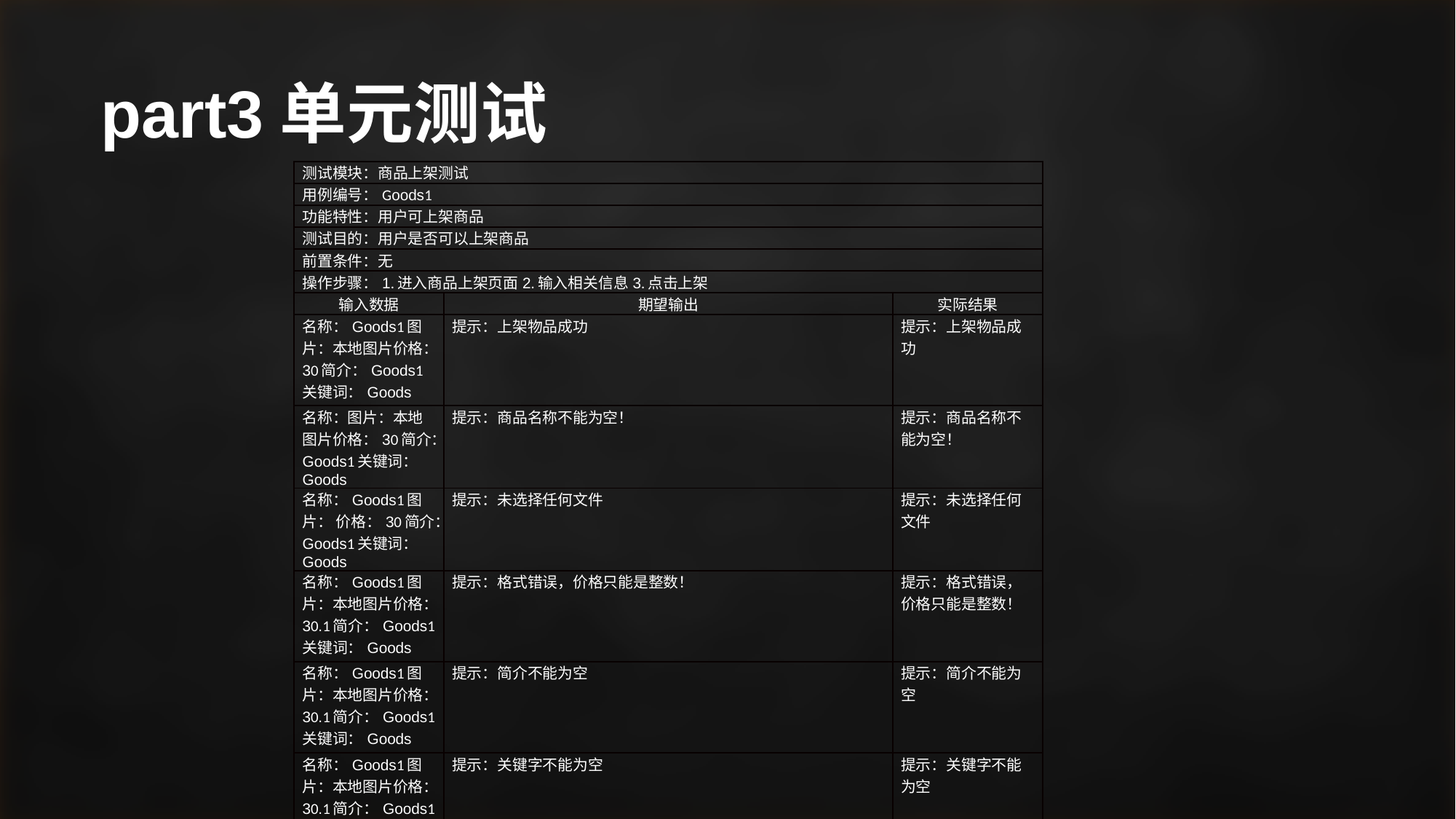

# part3单元测试
| 测试模块：商品上架测试 |  |  |  |  |
| --- | --- | --- | --- | --- |
| 用例编号：Goods1 |  |  |  |  |
| 功能特性：用户可上架商品 |  |  |  |  |
| 测试目的：用户是否可以上架商品 |  |  |  |  |
| 前置条件：无 |  |  |  |  |
| 操作步骤：1.进入商品上架页面2.输入相关信息3.点击上架 |  |  |  |  |
| 输入数据 | 期望输出 |  |  | 实际结果 |
| 名称：Goods1图片：本地图片价格：30简介：Goods1关键词：Goods | 提示：上架物品成功 |  |  | 提示：上架物品成功 |
| 名称：图片：本地图片价格：30简介：Goods1关键词：Goods | 提示：商品名称不能为空！ |  |  | 提示：商品名称不能为空！ |
| 名称：Goods1图片： 价格：30简介：Goods1关键词：Goods | 提示：未选择任何文件 |  |  | 提示：未选择任何文件 |
| 名称：Goods1图片：本地图片价格：30.1简介：Goods1关键词：Goods | 提示：格式错误，价格只能是整数！ |  |  | 提示：格式错误，价格只能是整数！ |
| 名称：Goods1图片：本地图片价格：30.1简介：Goods1关键词：Goods | 提示：简介不能为空 |  |  | 提示：简介不能为空 |
| 名称：Goods1图片：本地图片价格：30.1简介：Goods1关键词： | 提示：关键字不能为空 |  |  | 提示：关键字不能为空 |
| 结论：通过 |  | 测试人：江亮儒 | 测试时间：2018.6.4 |  |